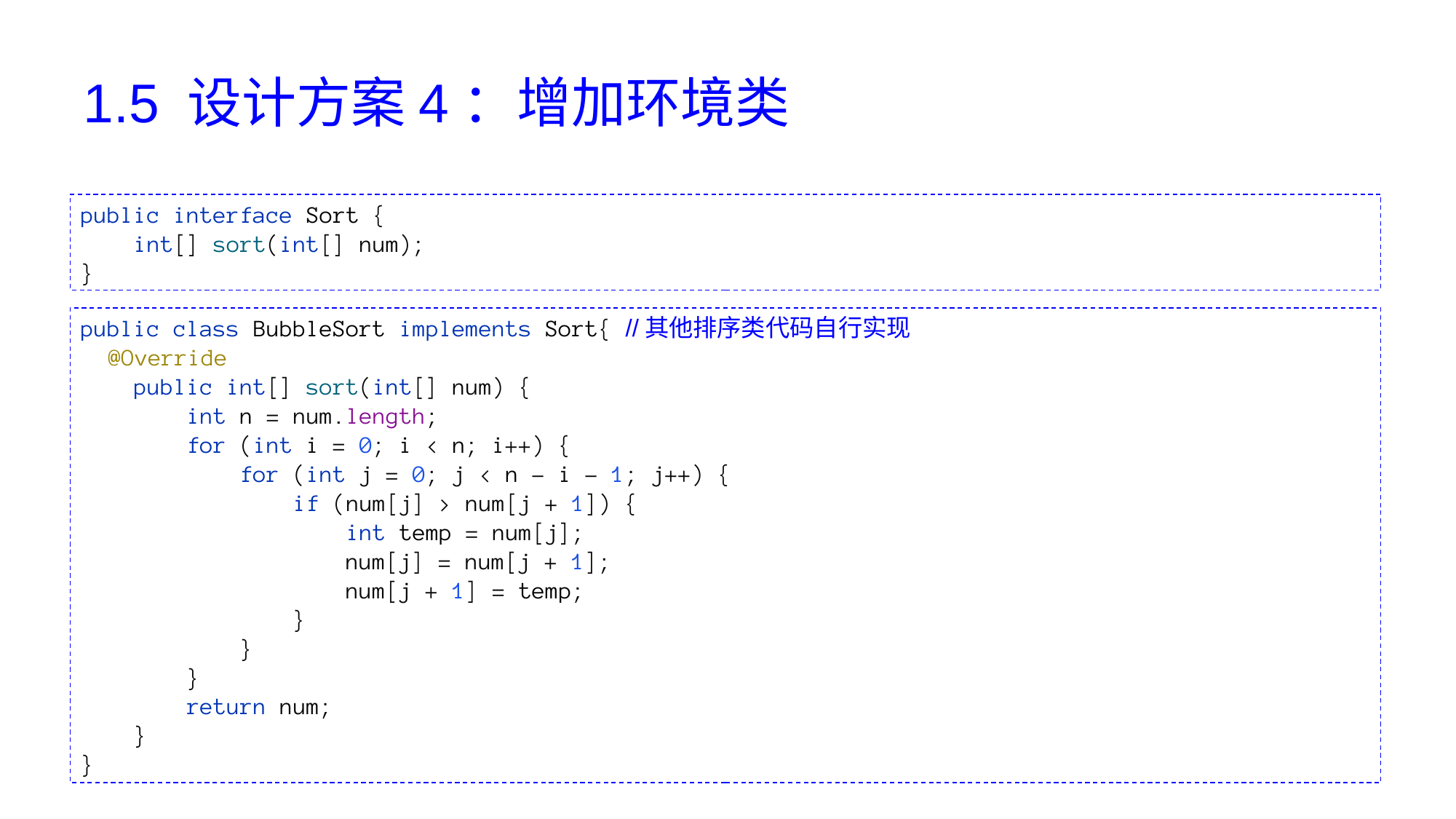

# 1.5 设计方案4：增加环境类
public interface Sort {
    int[] sort(int[] num);
}
public class BubbleSort implements Sort{ //其他排序类代码自行实现
    @Override
    public int[] sort(int[] num) {
        int n = num.length;
        for (int i = 0; i < n; i++) {
            for (int j = 0; j < n - i - 1; j++) {
                if (num[j] > num[j + 1]) {
                    int temp = num[j];
                    num[j] = num[j + 1];
                    num[j + 1] = temp;
                }
            }
        }
        return num;
    }
}
14